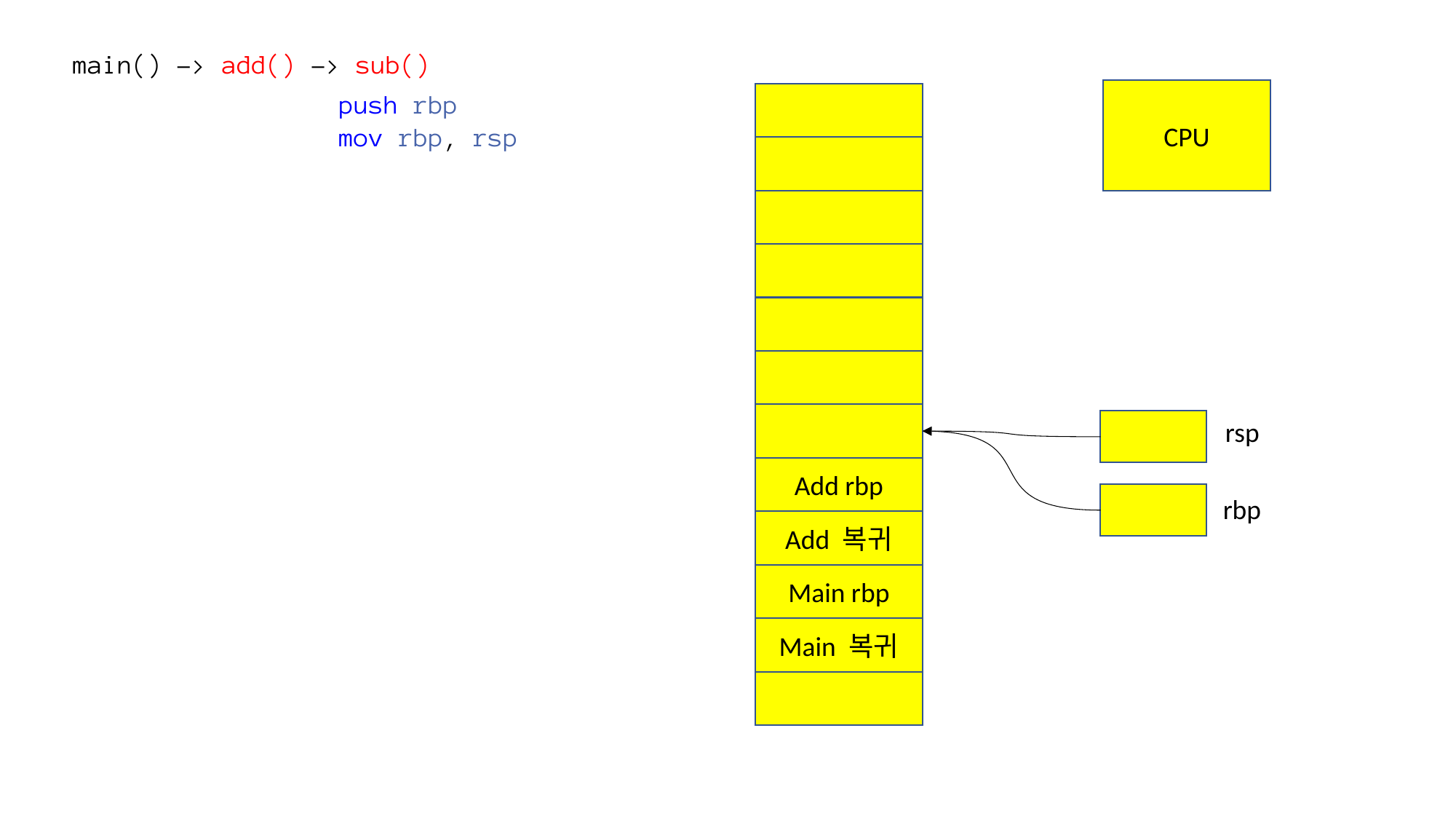

main() -> add() -> sub()
CPU
push rbp
mov rbp, rsp

rsp

Add rbp

rbp
Add 복귀
Main rbp
Main 복귀